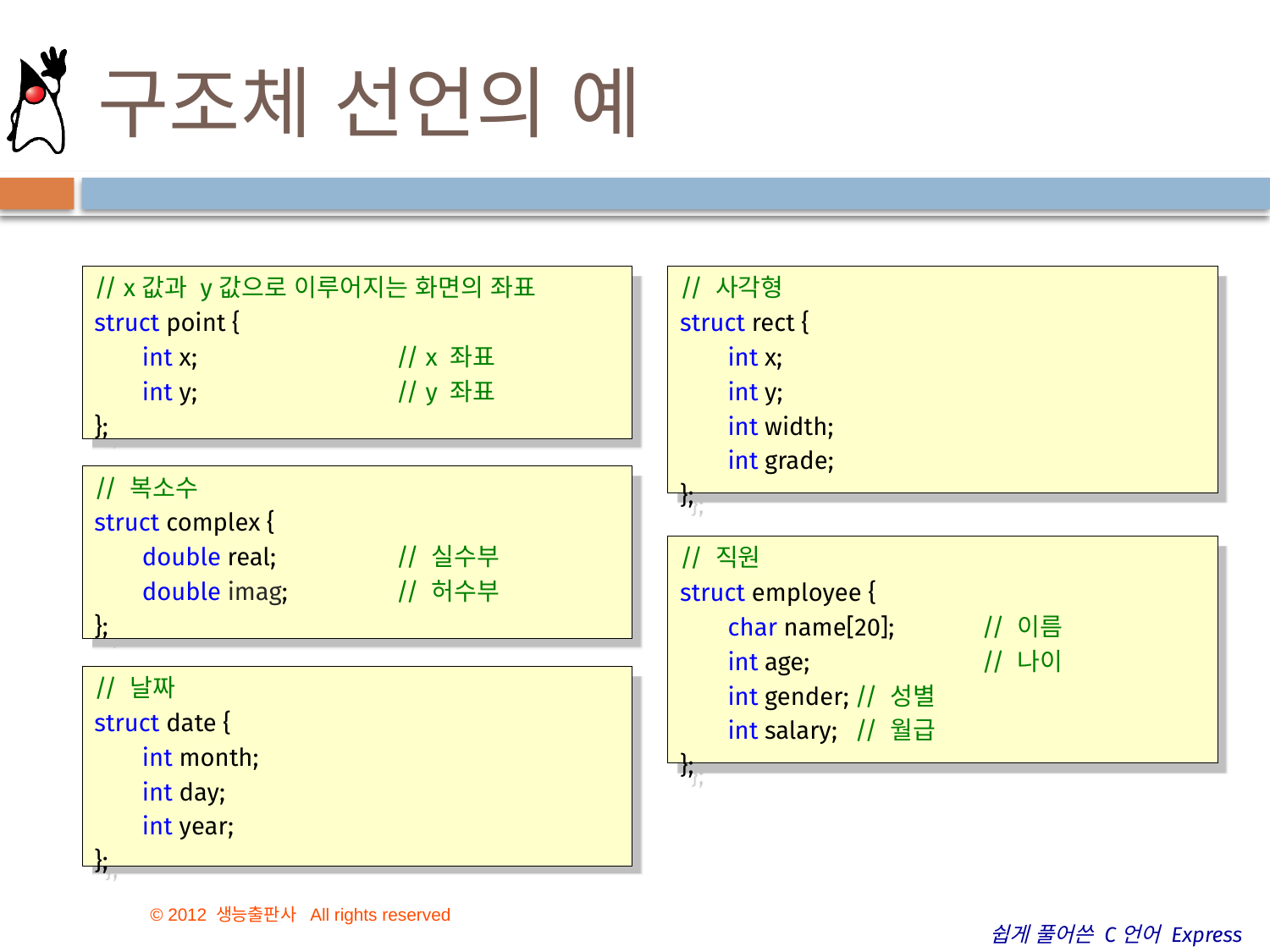

# 구조체 선언의 예
// x값과 y값으로 이루어지는 화면의 좌표
struct point {
	int x;		// x 좌표
	int y;		// y 좌표
};
// 사각형
struct rect {
	int x;
	int y;
	int width;
	int grade;
};
// 복소수
struct complex {
	double real;	// 실수부
	double imag;	// 허수부
};
// 직원
struct employee {
	char name[20];	// 이름
	int age;		// 나이
	int gender;	// 성별
	int salary;	// 월급
};
// 날짜
struct date {
	int month;
	int day;
	int year;
};